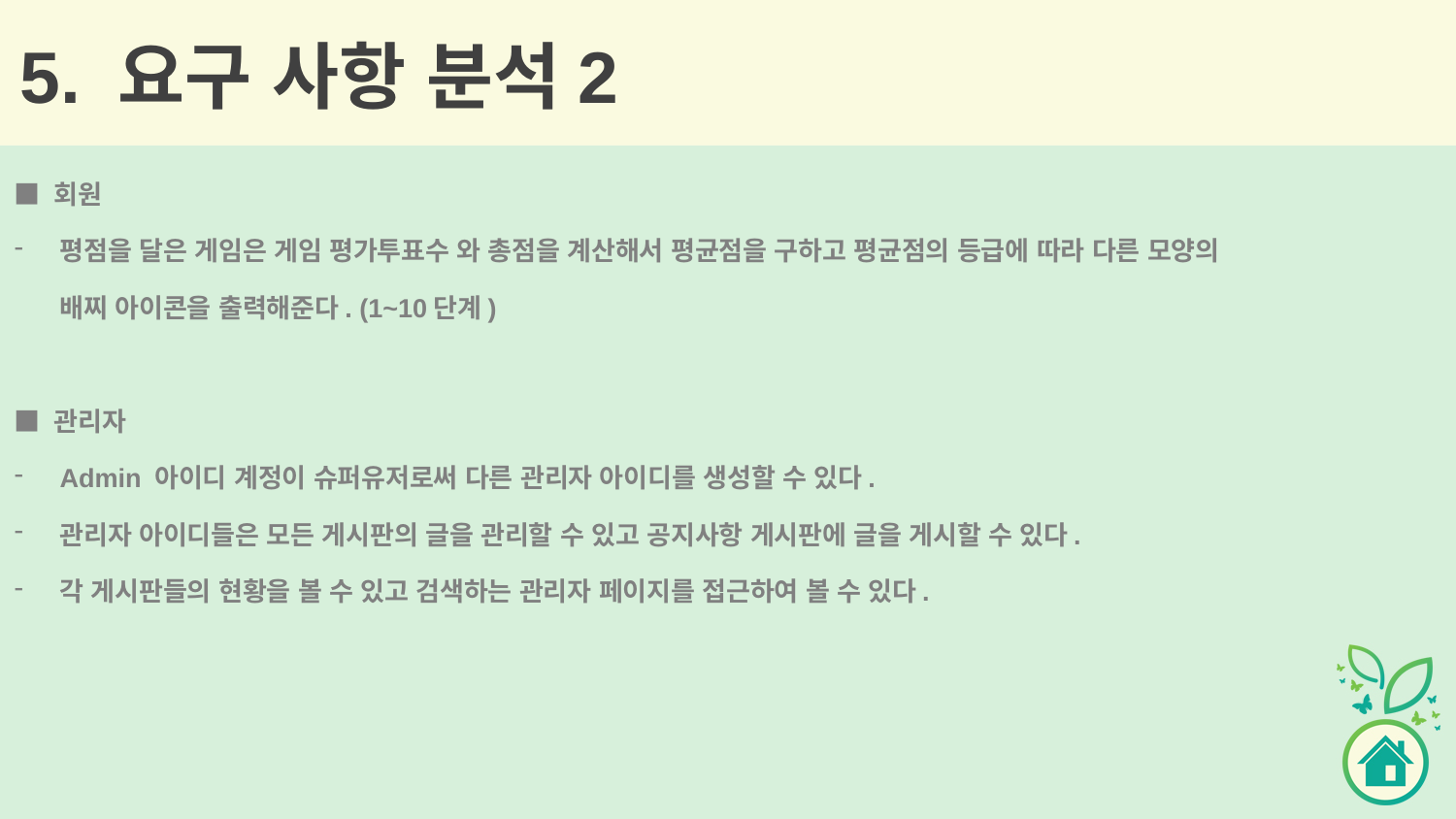

# 5. 요구 사항 분석2
■ 회원
평점을 달은 게임은 게임 평가투표수 와 총점을 계산해서 평균점을 구하고 평균점의 등급에 따라 다른 모양의
배찌 아이콘을 출력해준다. (1~10단계)

■ 관리자
Admin 아이디 계정이 슈퍼유저로써 다른 관리자 아이디를 생성할 수 있다.
관리자 아이디들은 모든 게시판의 글을 관리할 수 있고 공지사항 게시판에 글을 게시할 수 있다.
각 게시판들의 현황을 볼 수 있고 검색하는 관리자 페이지를 접근하여 볼 수 있다.